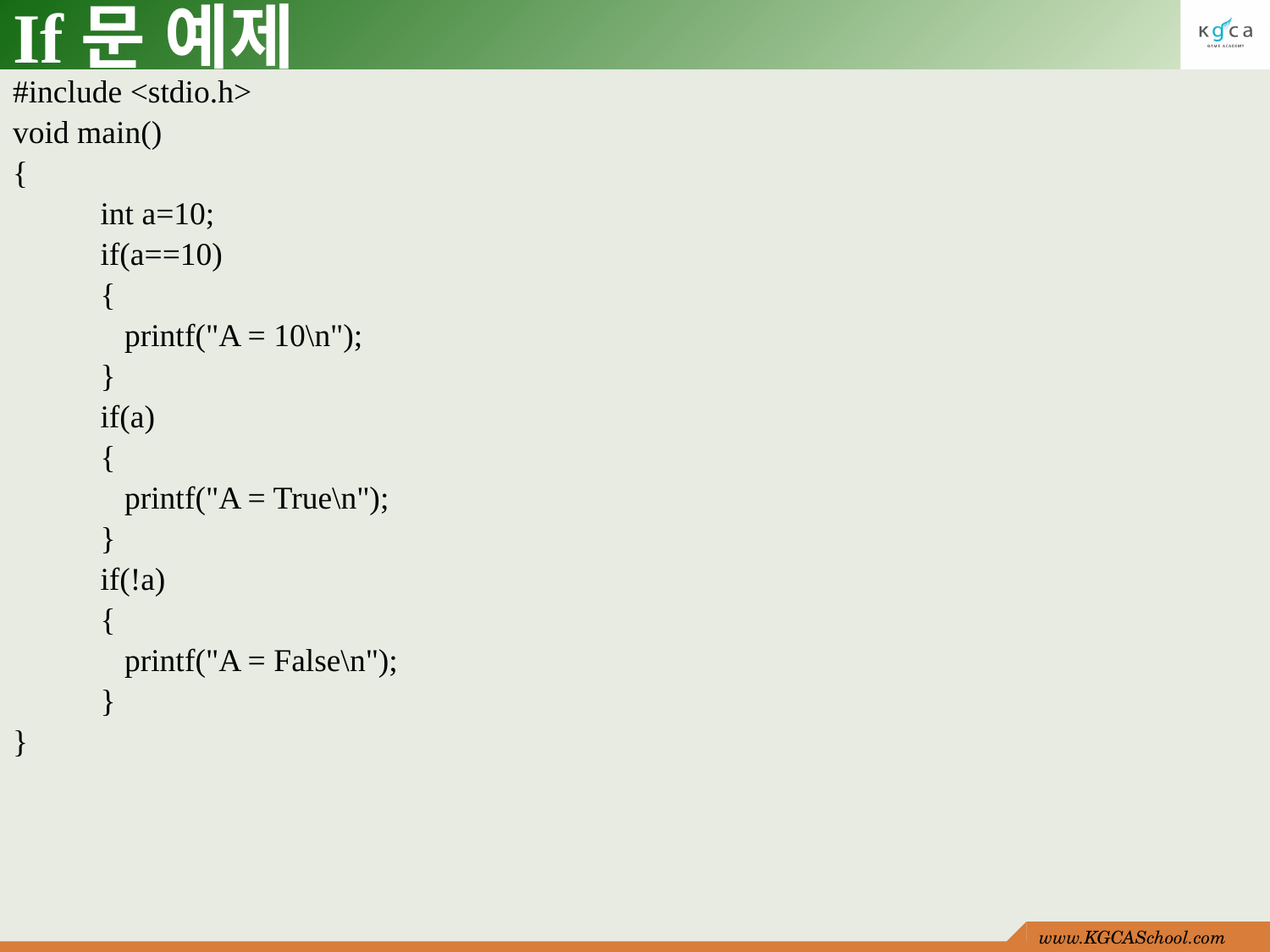

# If문 예제
#include <stdio.h>
void main()
{
   int a=10;
   if(a==10)
   {
      printf("A = 10\n");
   }
   if(a)
   {
      printf("A = True\n");
   }
   if(!a)
   {
      printf("A = False\n");
   }
}